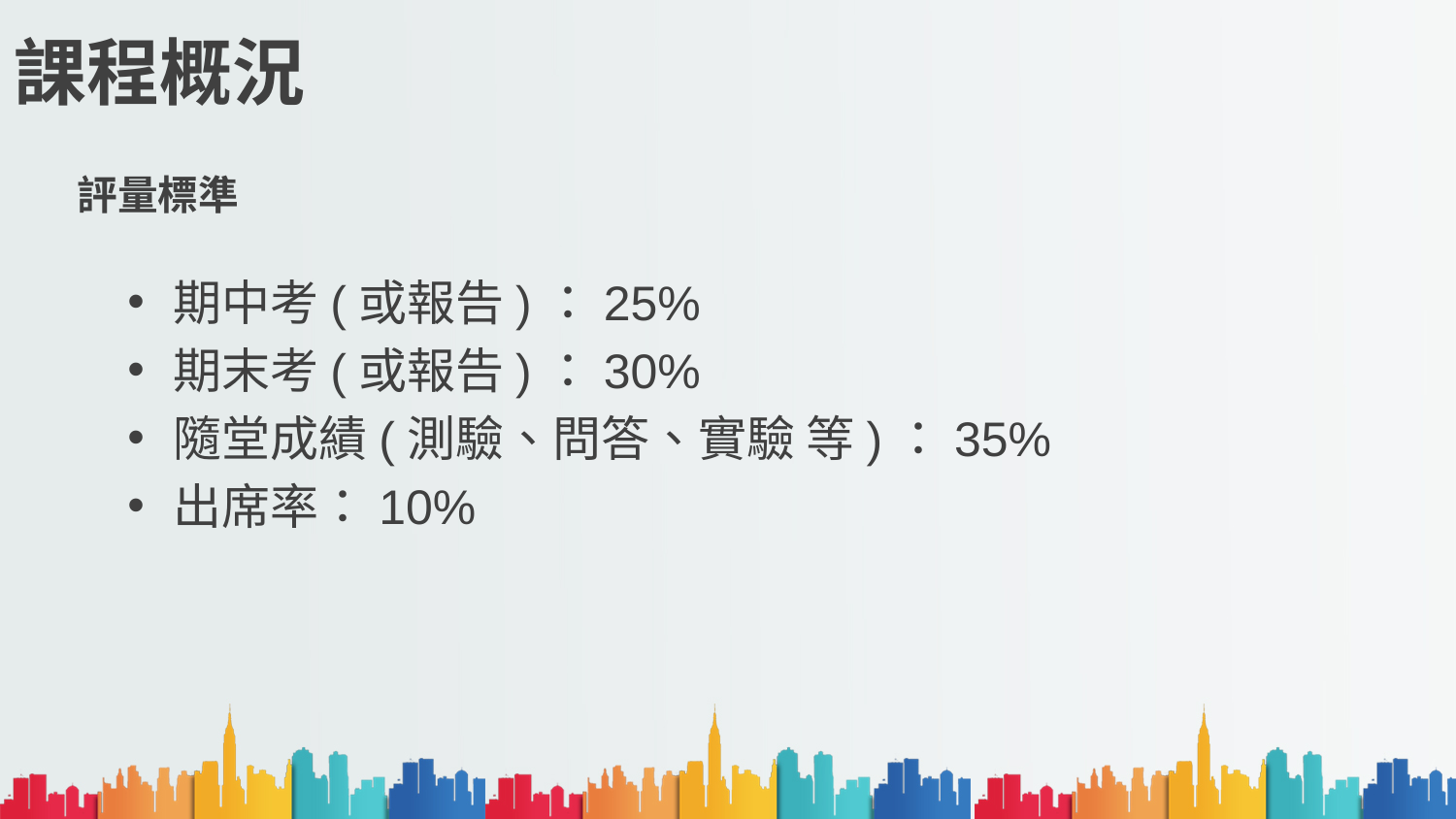

# 課程概況
評量標準
期中考(或報告)：25%
期末考(或報告)：30%
隨堂成績(測驗、問答、實驗 等)：35%
出席率：10%